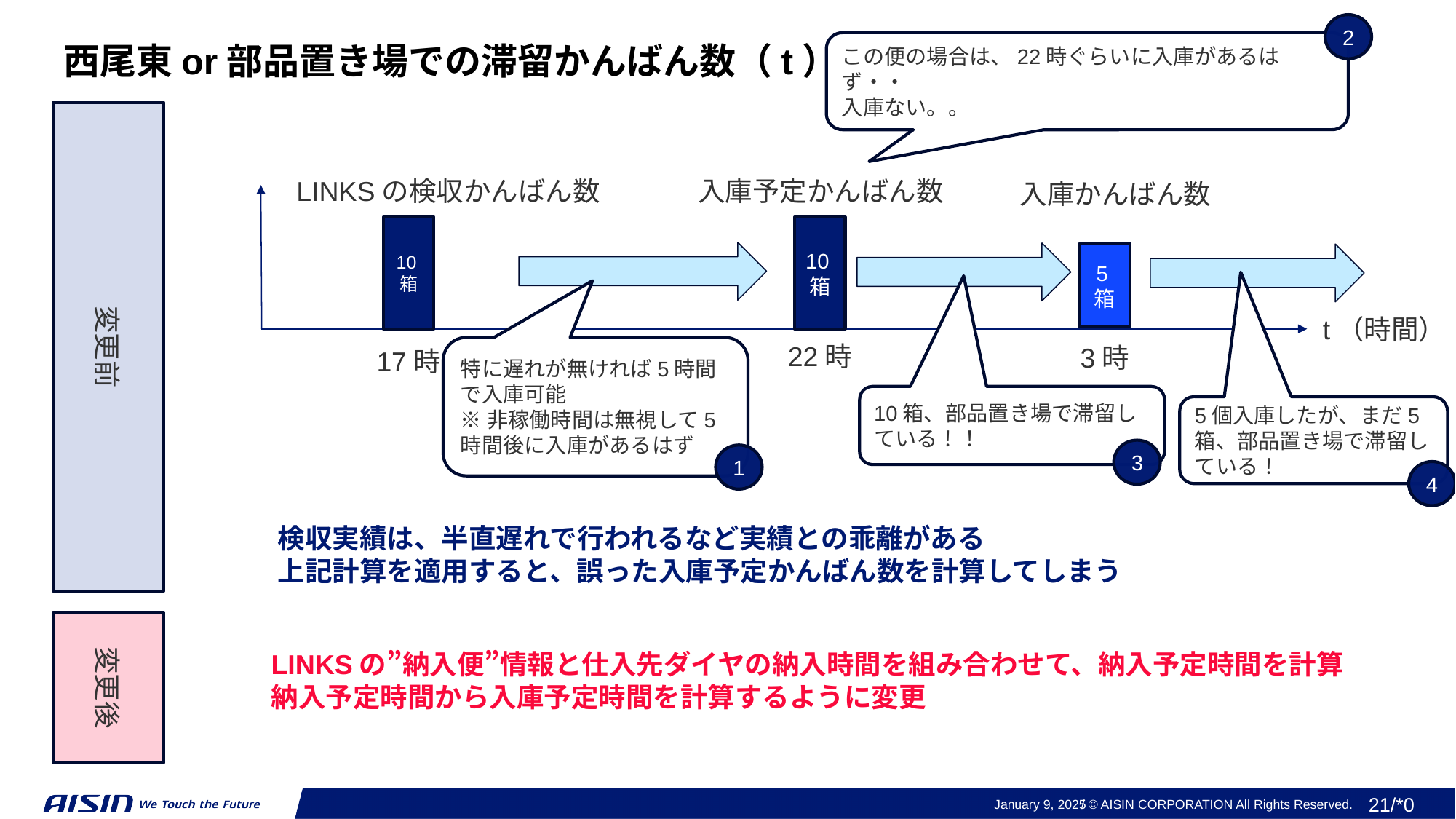

2
西尾東or部品置き場での滞留かんばん数（t）
この便の場合は、22時ぐらいに入庫があるはず・・
入庫ない。。
変更前
入庫予定かんばん数
LINKSの検収かんばん数
入庫かんばん数
10箱
10箱

5箱

t（時間）
22時
3時
特に遅れが無ければ5時間で入庫可能
※非稼働時間は無視して5時間後に入庫があるはず
17時
10箱、部品置き場で滞留している！！
5個入庫したが、まだ5箱、部品置き場で滞留している！
3
1
4
検収実績は、半直遅れで行われるなど実績との乖離がある
上記計算を適用すると、誤った入庫予定かんばん数を計算してしまう
変更後
LINKSの”納入便”情報と仕入先ダイヤの納入時間を組み合わせて、納入予定時間を計算
納入予定時間から入庫予定時間を計算するように変更
January 9, 2025